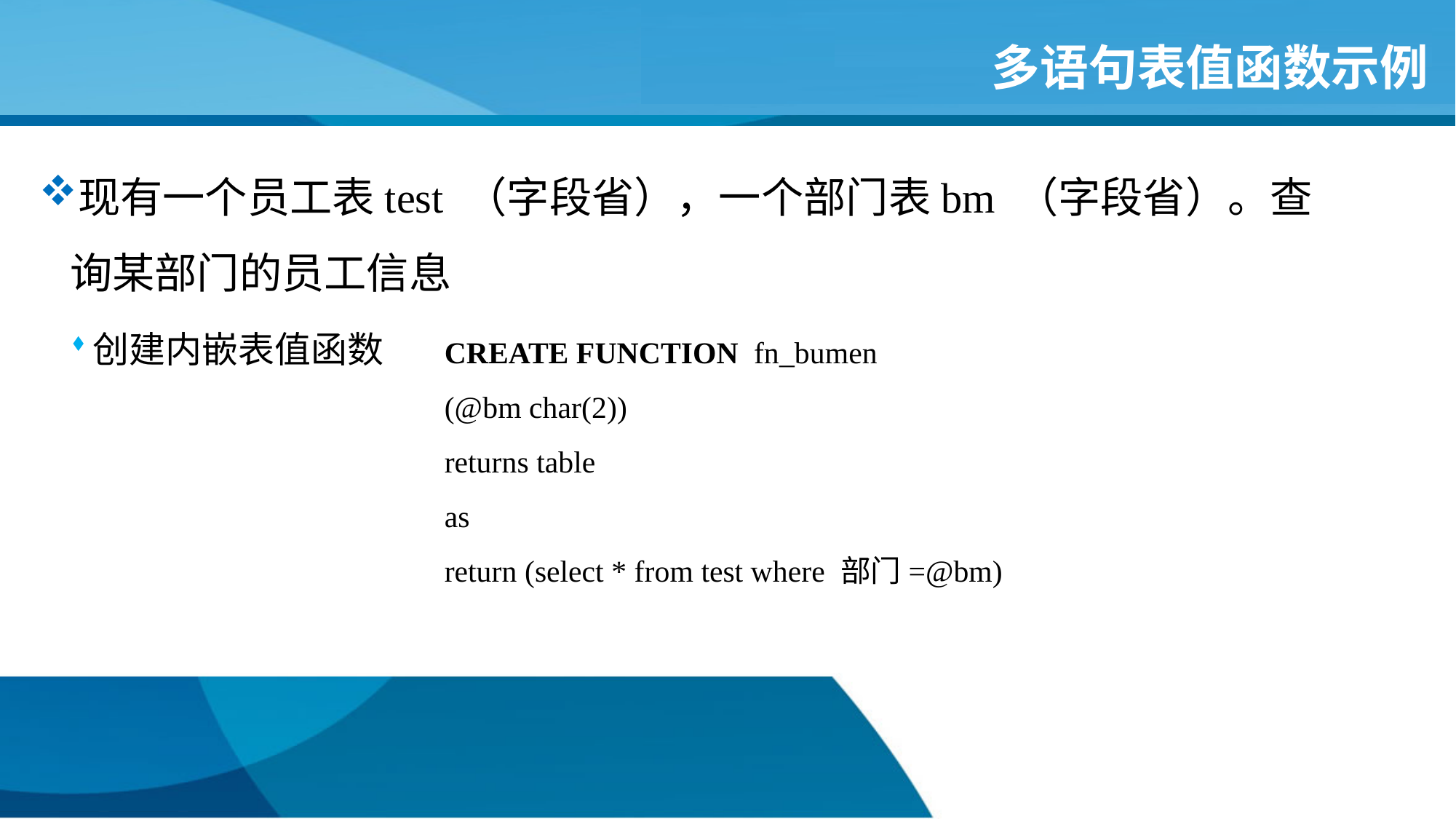

# 多语句表值函数示例
现有一个员工表test （字段省），一个部门表bm （字段省）。查询某部门的员工信息
创建内嵌表值函数

CREATE FUNCTION  fn_bumen
(@bm char(2))
returns table
as
return (select * from test where 部门=@bm)